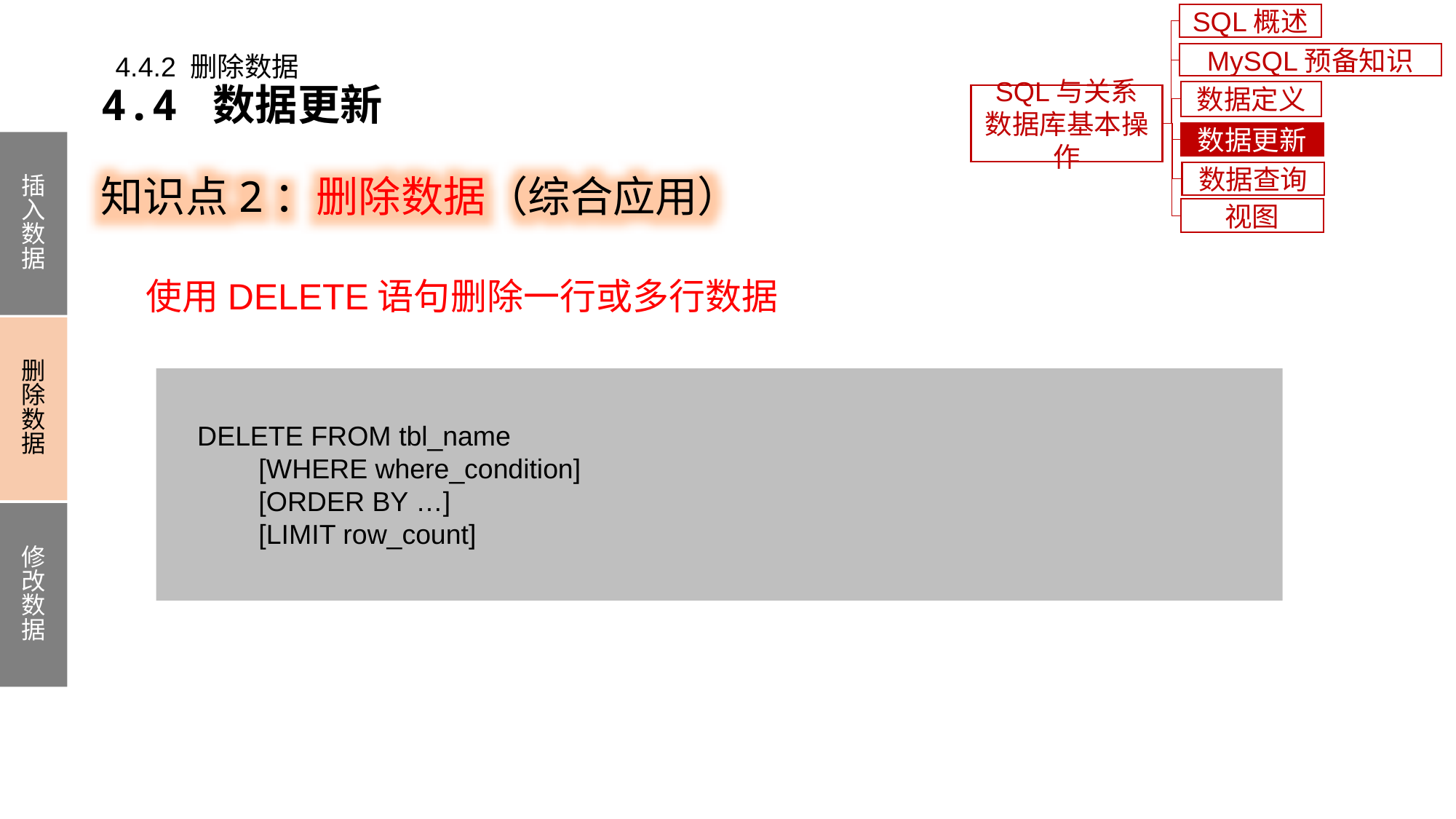

SQL概述
4.4.2 删除数据
MySQL预备知识
4.4 数据更新
数据定义
SQL与关系数据库基本操作
数据更新
知识点2：删除数据（综合应用）
插入数据
删除数据
修改数据
数据查询
视图
使用DELETE语句删除一行或多行数据
    DELETE FROM tbl_name
            [WHERE where_condition]
            [ORDER BY …]
            [LIMIT row_count]